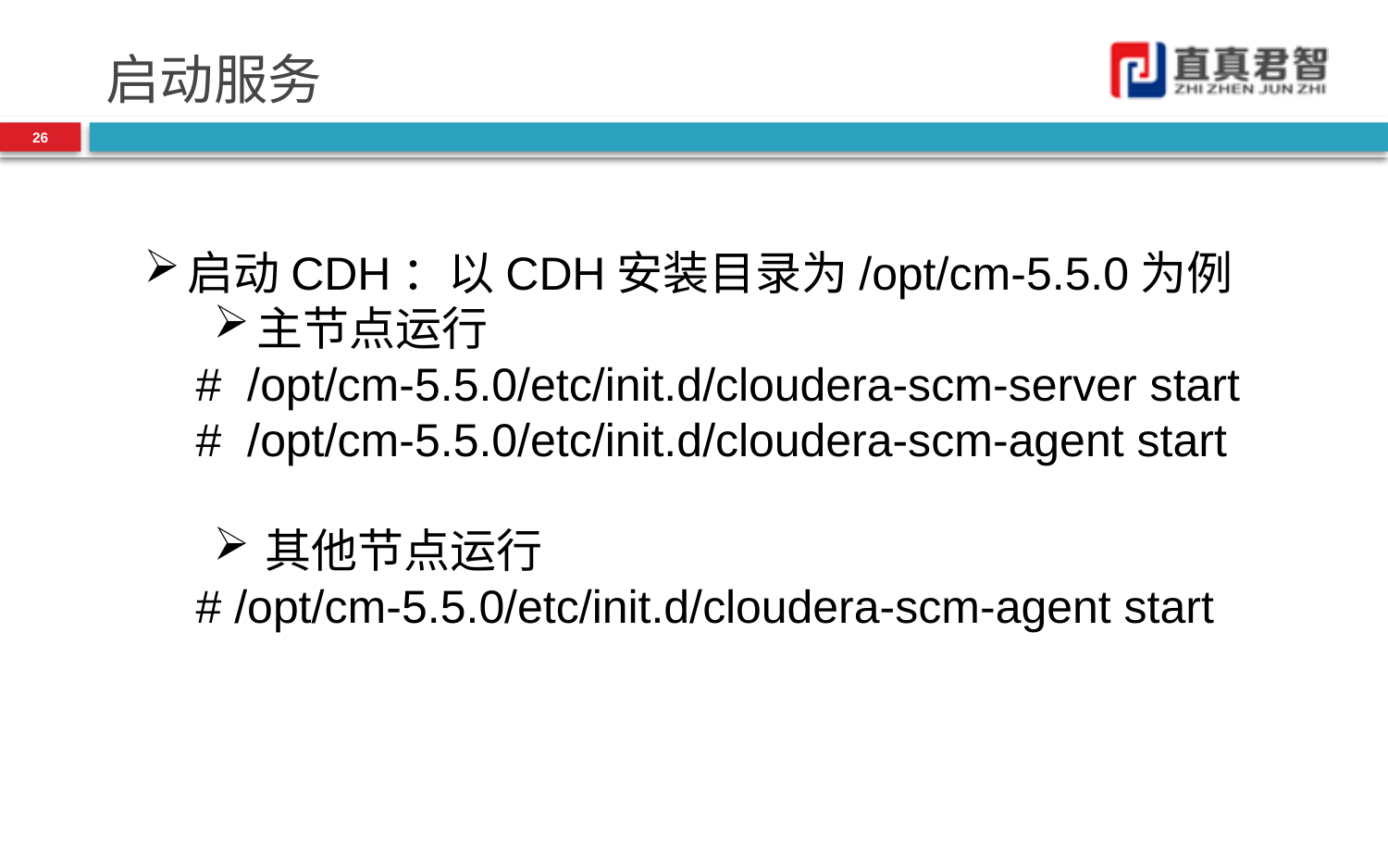

# 启动服务
26
启动CDH：以CDH安装目录为/opt/cm-5.5.0为例
主节点运行
    #  /opt/cm-5.5.0/etc/init.d/cloudera-scm-server start
    #  /opt/cm-5.5.0/etc/init.d/cloudera-scm-agent start

其他节点运行
    # /opt/cm-5.5.0/etc/init.d/cloudera-scm-agent start